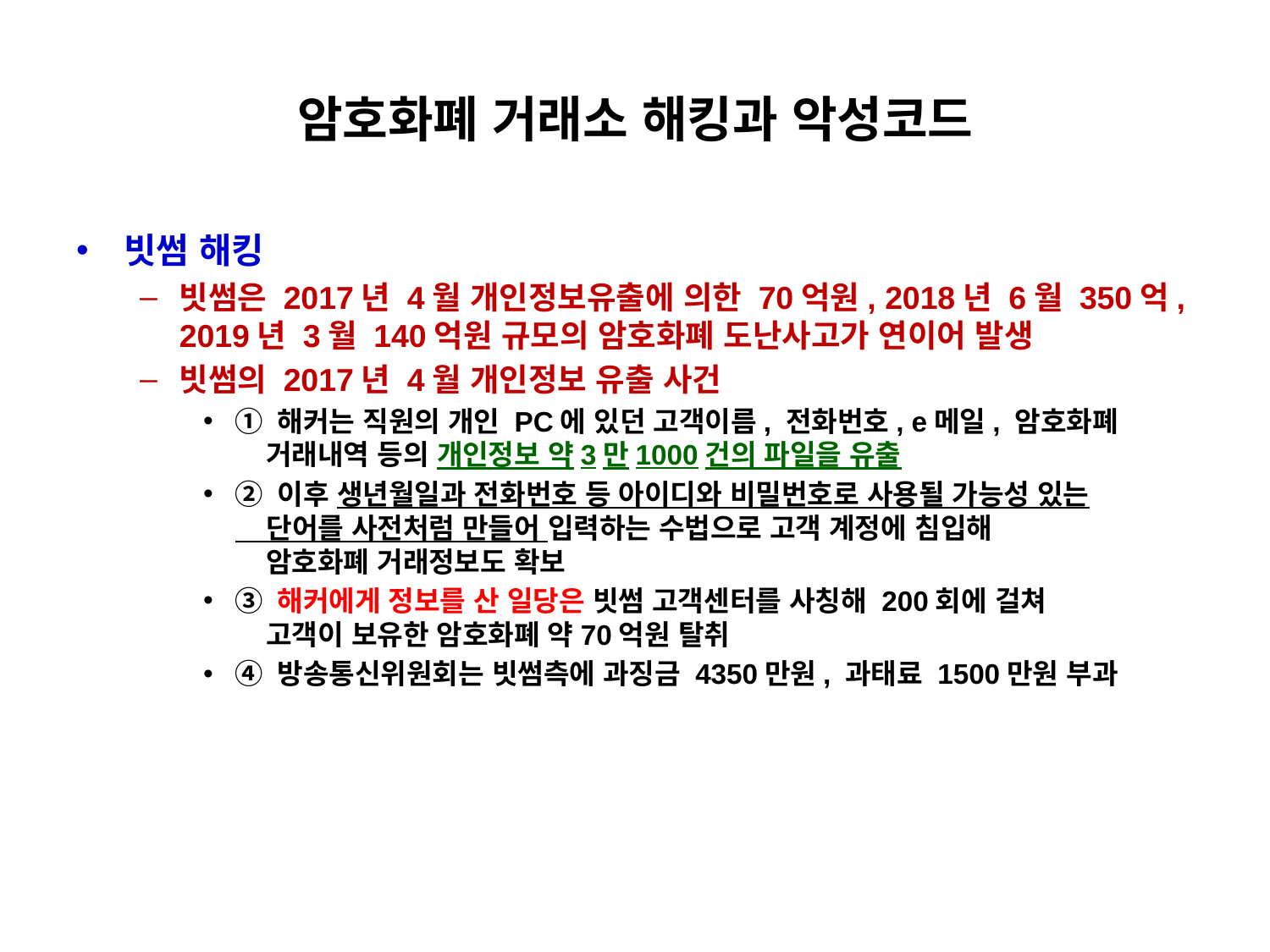

# 암호화폐 거래소 해킹과 악성코드
빗썸 해킹
빗썸은 2017년 4월 개인정보유출에 의한 70억원, 2018년 6월 350억, 2019년 3월 140억원 규모의 암호화폐 도난사고가 연이어 발생
빗썸의 2017년 4월 개인정보 유출 사건
① 해커는 직원의 개인 PC에 있던 고객이름, 전화번호, e메일, 암호화폐
    거래내역 등의 개인정보 약3만1000건의 파일을 유출
② 이후 생년월일과 전화번호 등 아이디와 비밀번호로 사용될 가능성 있는
    단어를 사전처럼 만들어 입력하는 수법으로 고객 계정에 침입해
    암호화폐 거래정보도 확보
③ 해커에게 정보를 산 일당은 빗썸 고객센터를 사칭해 200회에 걸쳐
    고객이 보유한 암호화폐 약70억원 탈취
④ 방송통신위원회는 빗썸측에 과징금 4350만원, 과태료 1500만원 부과